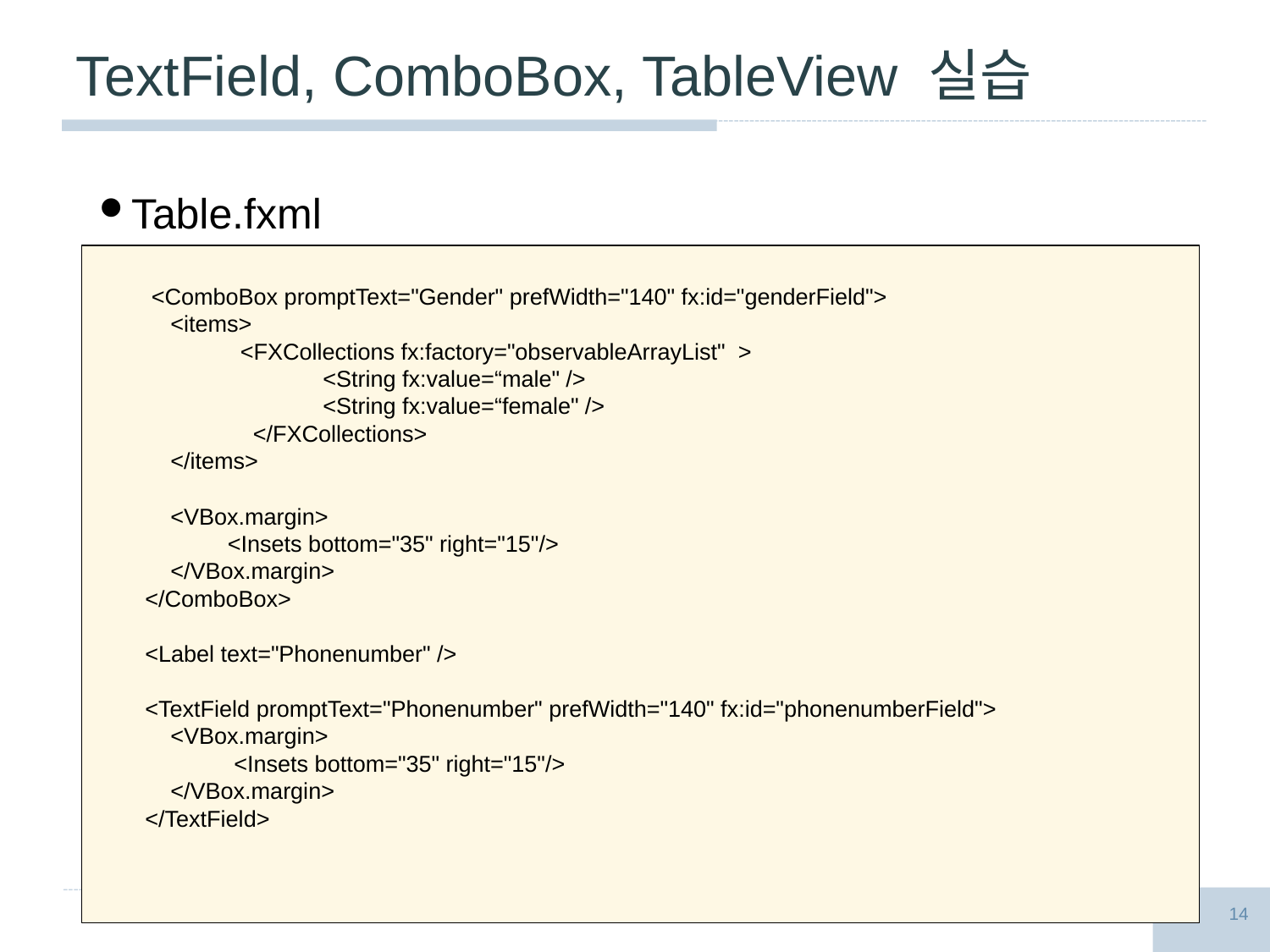

# TextField, ComboBox, TableView 실습
Table.fxml
         <ComboBox promptText="Gender" prefWidth="140" fx:id="genderField">
            <items>
	   <FXCollections fx:factory="observableArrayList"  >
	                <String fx:value=“male" />
	                <String fx:value=“female" />
	     </FXCollections>
            </items>

            <VBox.margin>
                     <Insets bottom="35" right="15"/>
            </VBox.margin>
        </ComboBox>

        <Label text="Phonenumber" />

        <TextField promptText="Phonenumber" prefWidth="140" fx:id="phonenumberField">
            <VBox.margin>
                      <Insets bottom="35" right="15"/>
            </VBox.margin>
        </TextField>